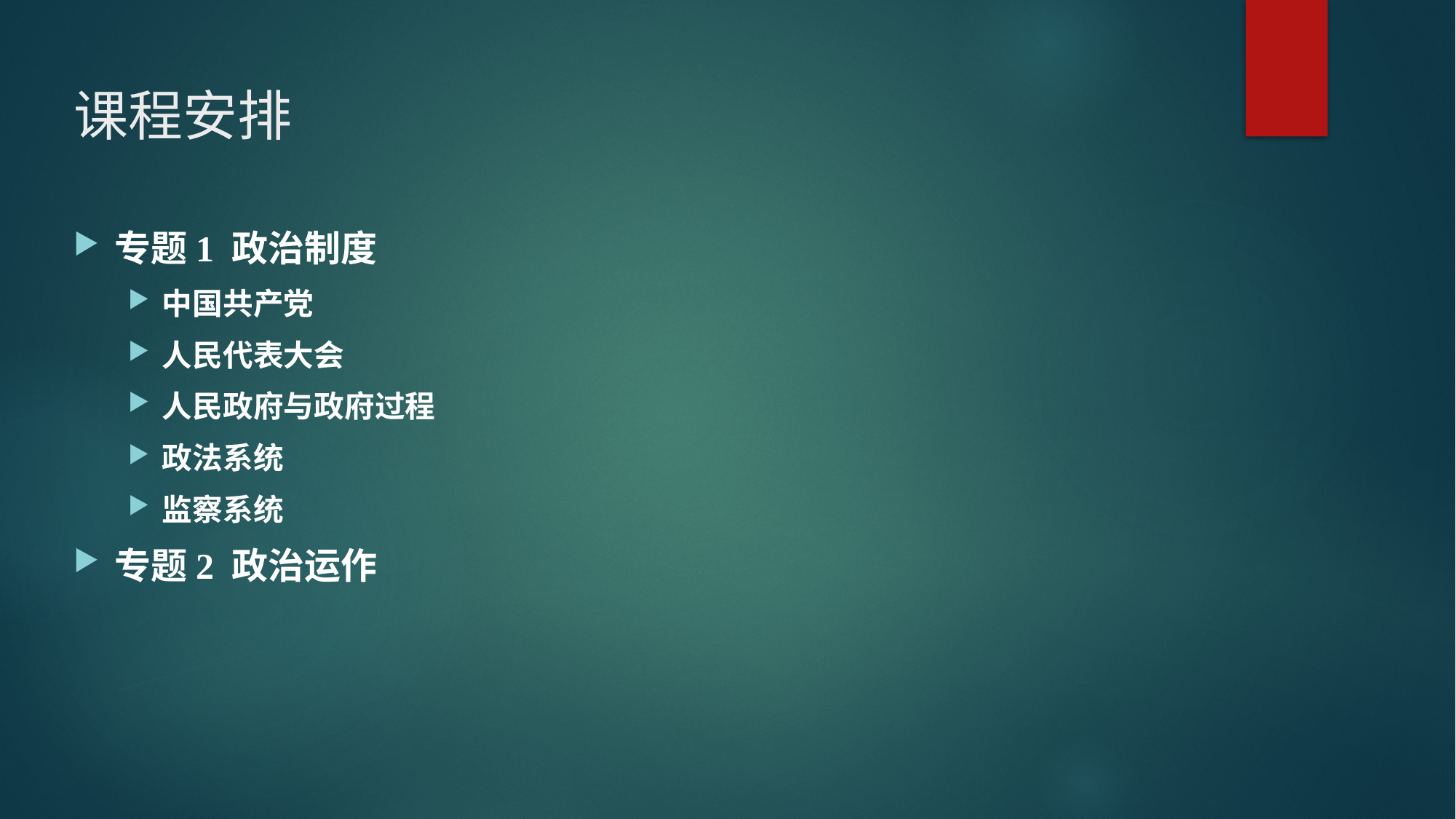

# 课程安排
专题1 政治制度
中国共产党
人民代表大会
人民政府与政府过程
政法系统
监察系统
专题2 政治运作